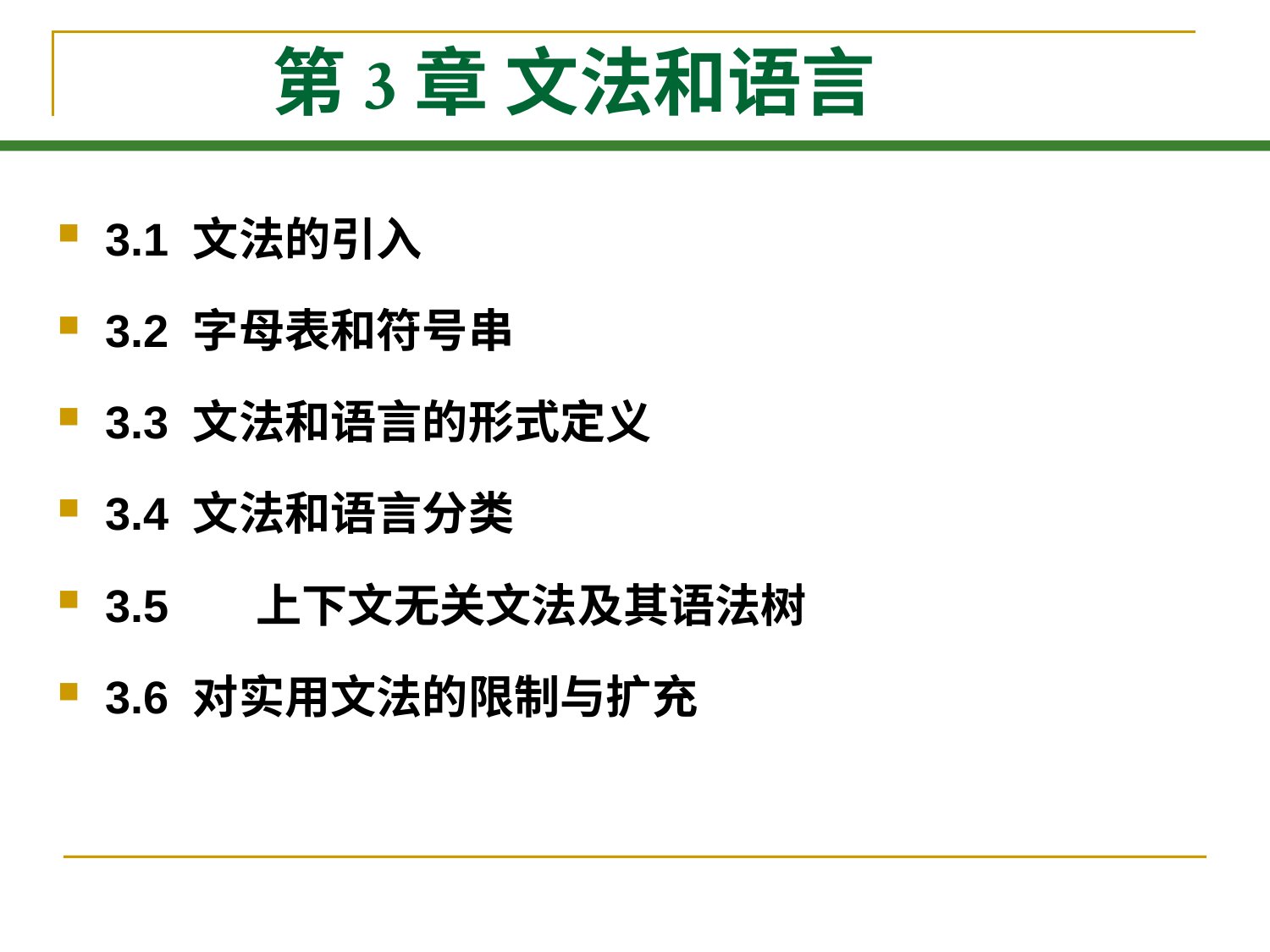

# 第3章 文法和语言

3.1 文法的引入
3.2 字母表和符号串
3.3 文法和语言的形式定义
3.4 文法和语言分类
3.5	 上下文无关文法及其语法树
3.6 对实用文法的限制与扩充
1